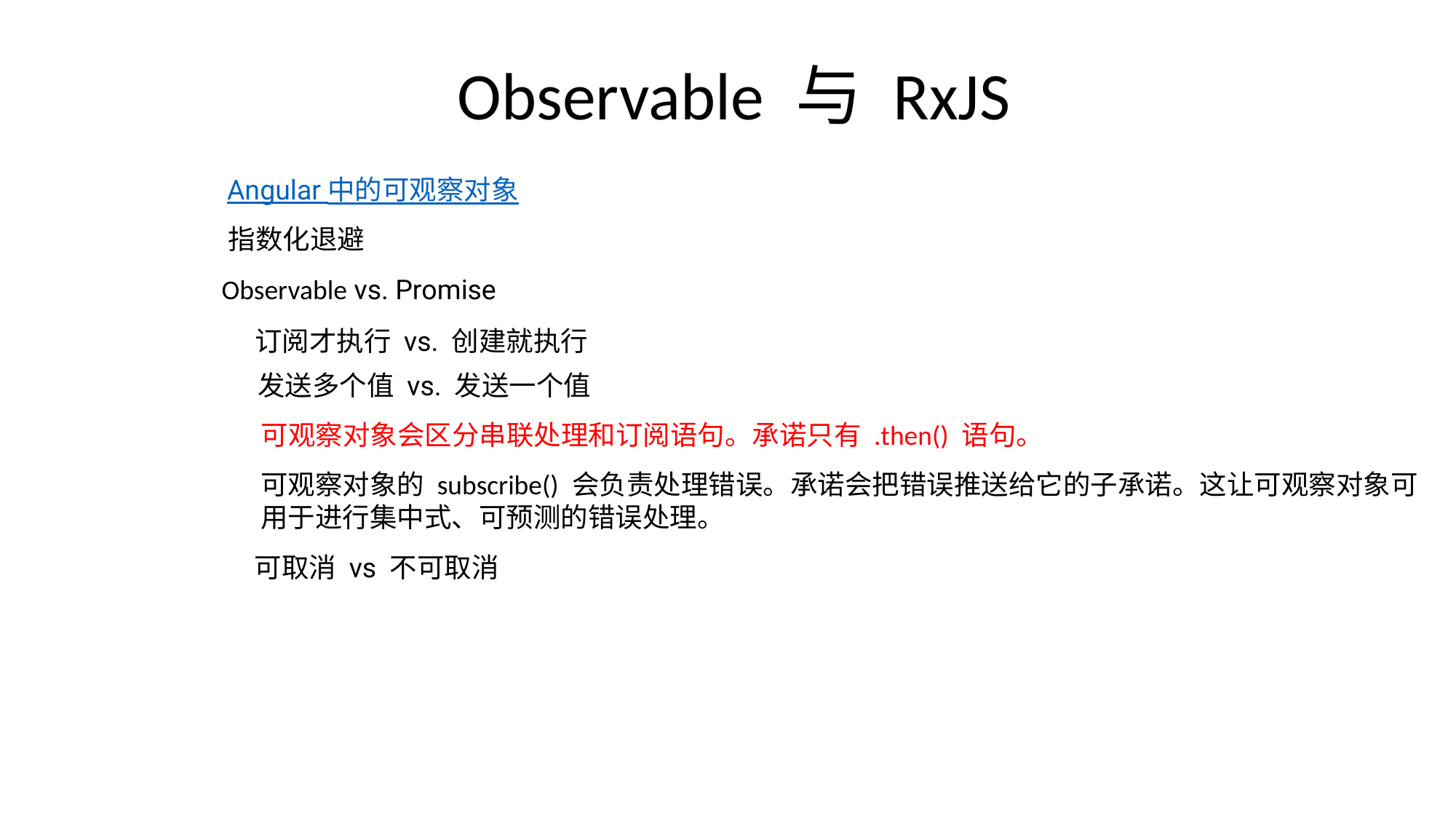

Observable 与 RxJS
Angular 中的可观察对象
指数化退避
Observable vs. Promise
订阅才执行 vs. 创建就执行
发送多个值 vs. 发送一个值
可观察对象会区分串联处理和订阅语句。承诺只有 .then() 语句。
可观察对象的 subscribe() 会负责处理错误。承诺会把错误推送给它的子承诺。这让可观察对象可用于进行集中式、可预测的错误处理。
可取消 vs 不可取消